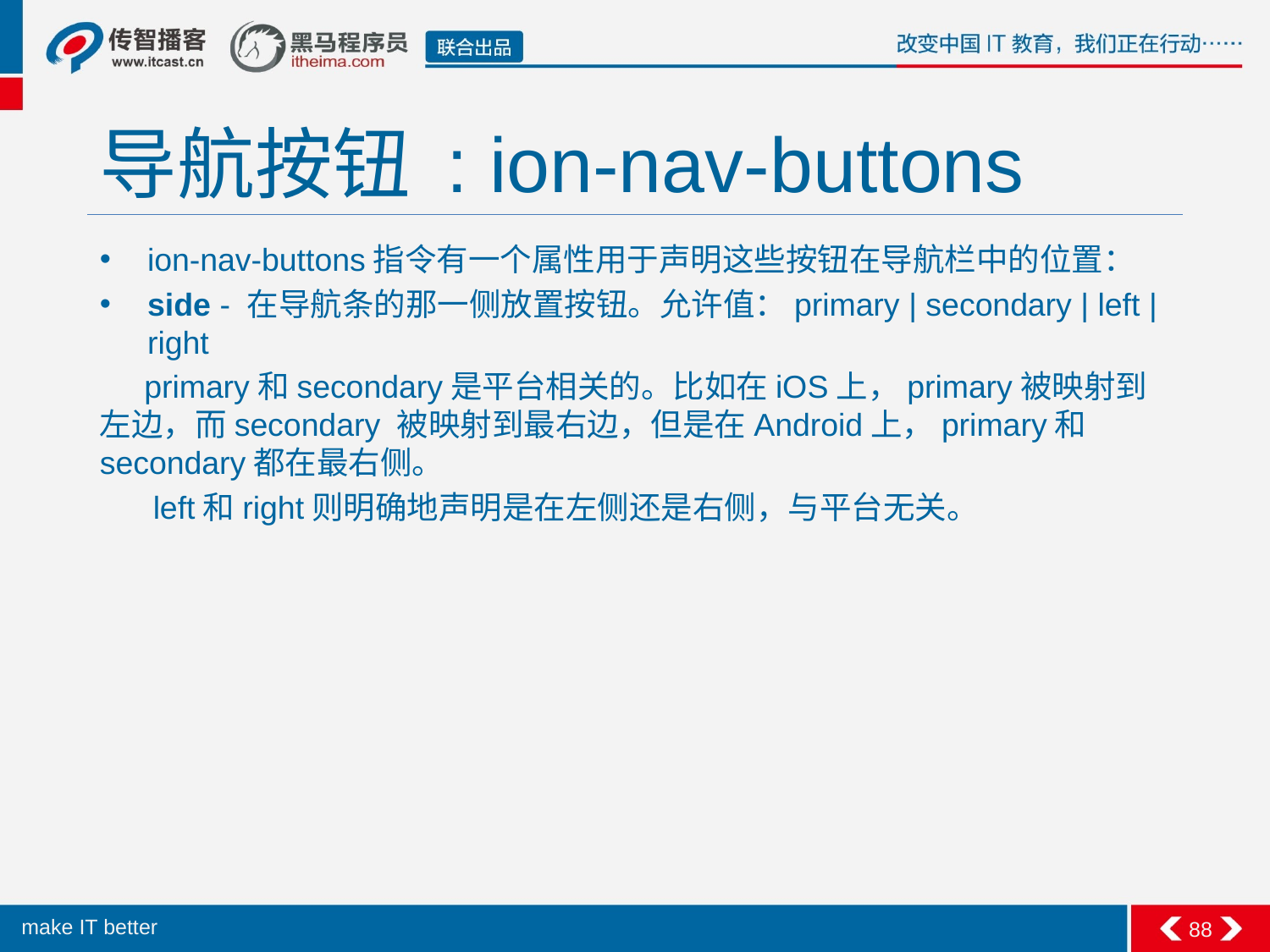

# 导航按钮 : ion-nav-buttons
ion-nav-buttons指令有一个属性用于声明这些按钮在导航栏中的位置：
side - 在导航条的那一侧放置按钮。允许值：primary | secondary | left | right
     primary和secondary是平台相关的。比如在iOS上，primary被映射到左边，而secondary 被映射到最右边，但是在Android上，primary和secondary都在最右侧。
      left和right则明确地声明是在左侧还是右侧，与平台无关。

88

make IT better